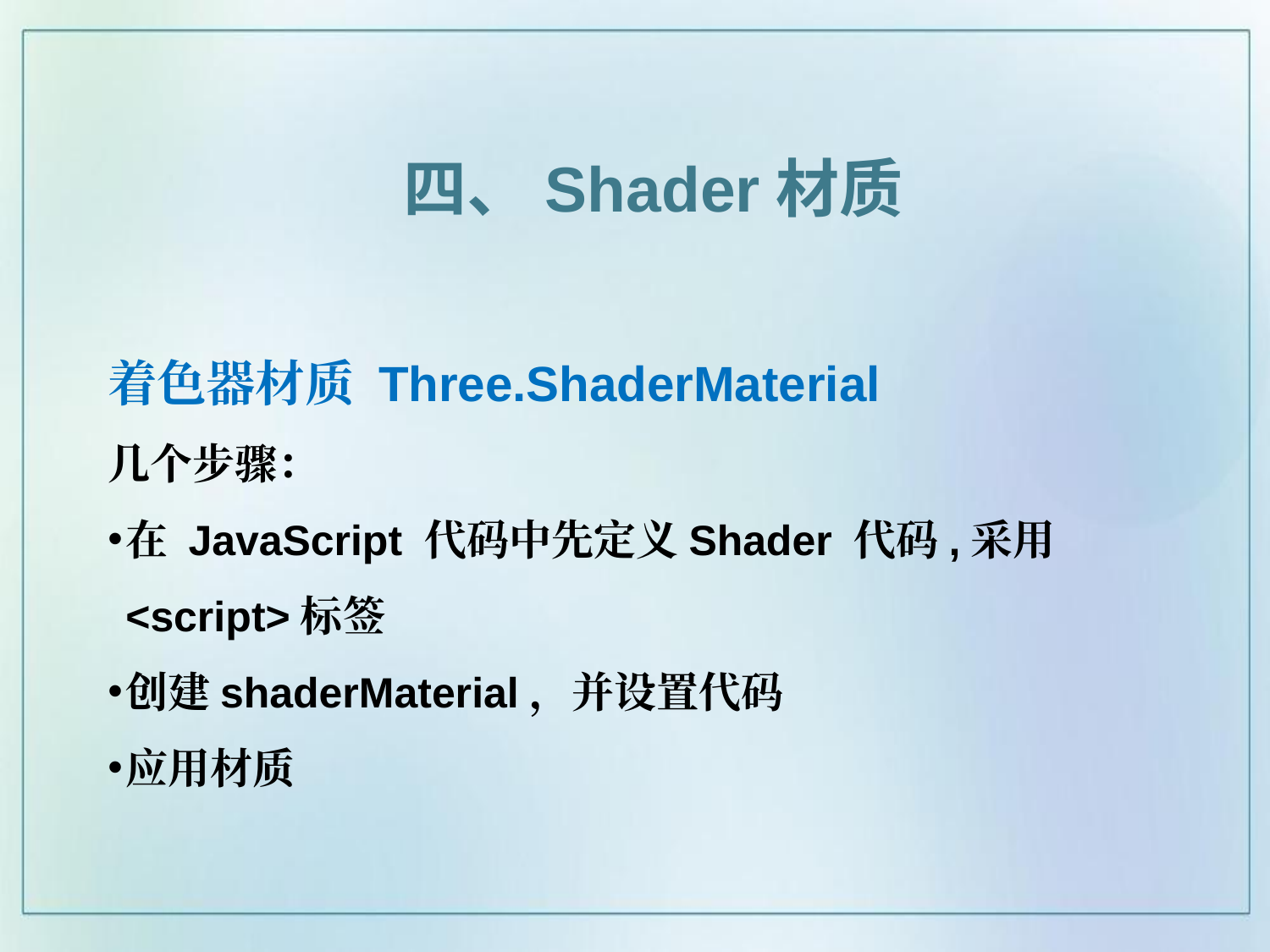

四、Shader材质
着色器材质 Three.ShaderMaterial
几个步骤：
在 JavaScript 代码中先定义Shader 代码,采用<script>标签
创建shaderMaterial，并设置代码
应用材质